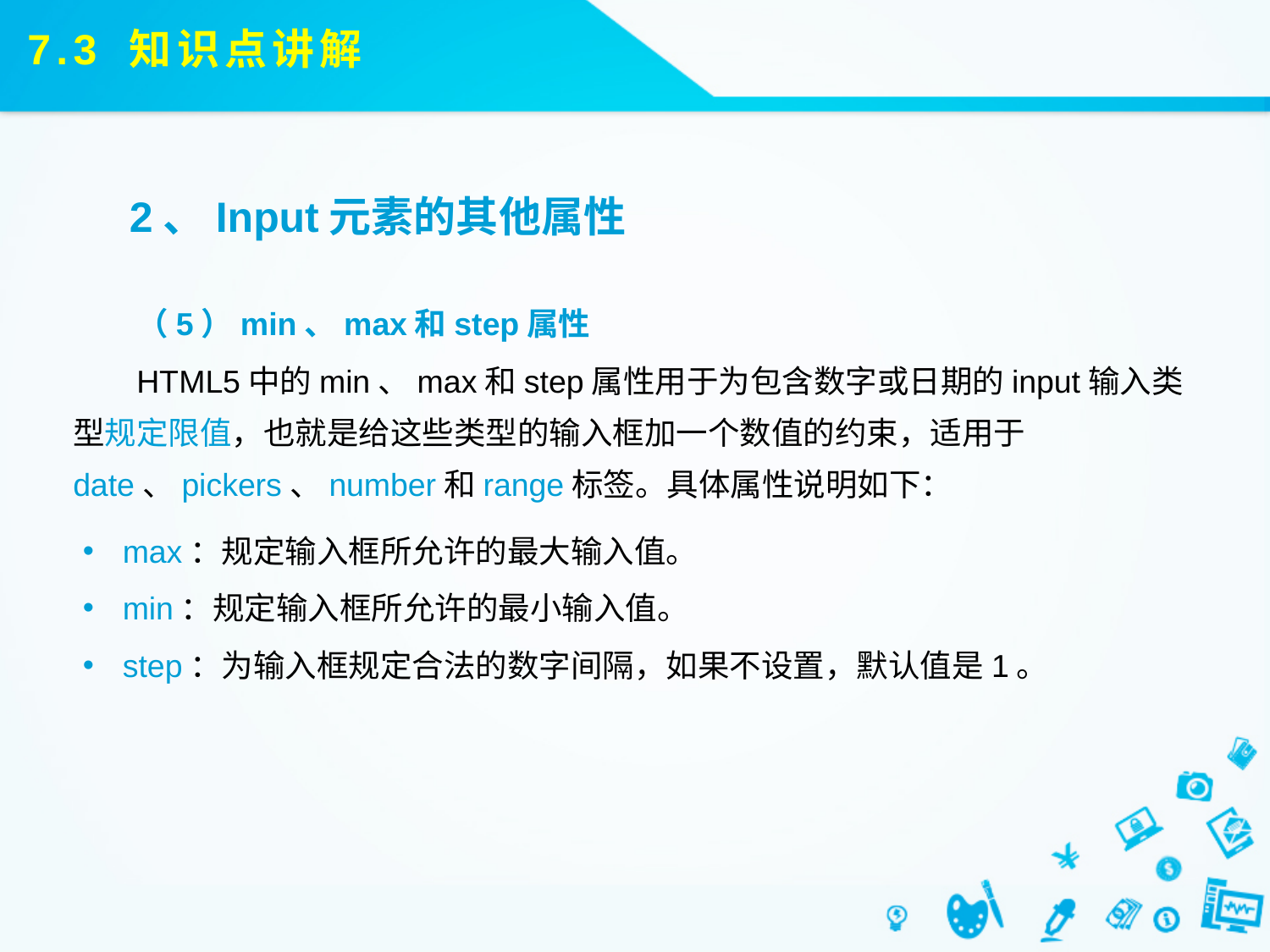

# 7.3 知识点讲解
2、Input元素的其他属性
（5）min、max和step属性
HTML5中的min、max和step属性用于为包含数字或日期的input输入类型规定限值，也就是给这些类型的输入框加一个数值的约束，适用于date、pickers、number和range标签。具体属性说明如下：
max：规定输入框所允许的最大输入值。
min：规定输入框所允许的最小输入值。
step：为输入框规定合法的数字间隔，如果不设置，默认值是1。